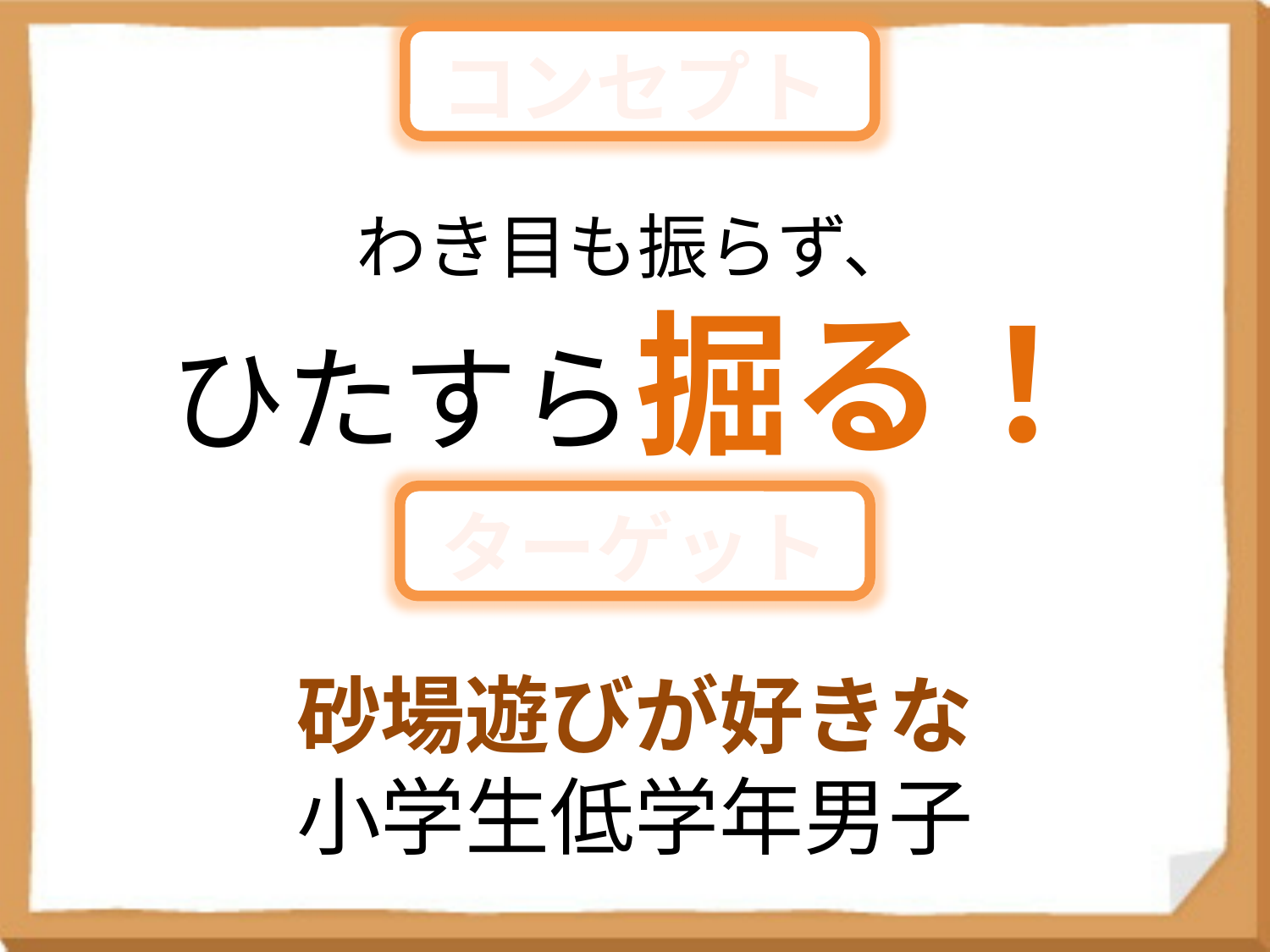

# コンセプト

わき目も振らず、
ひたすら掘る！
ターゲット

砂場遊びが好きな
小学生低学年男子